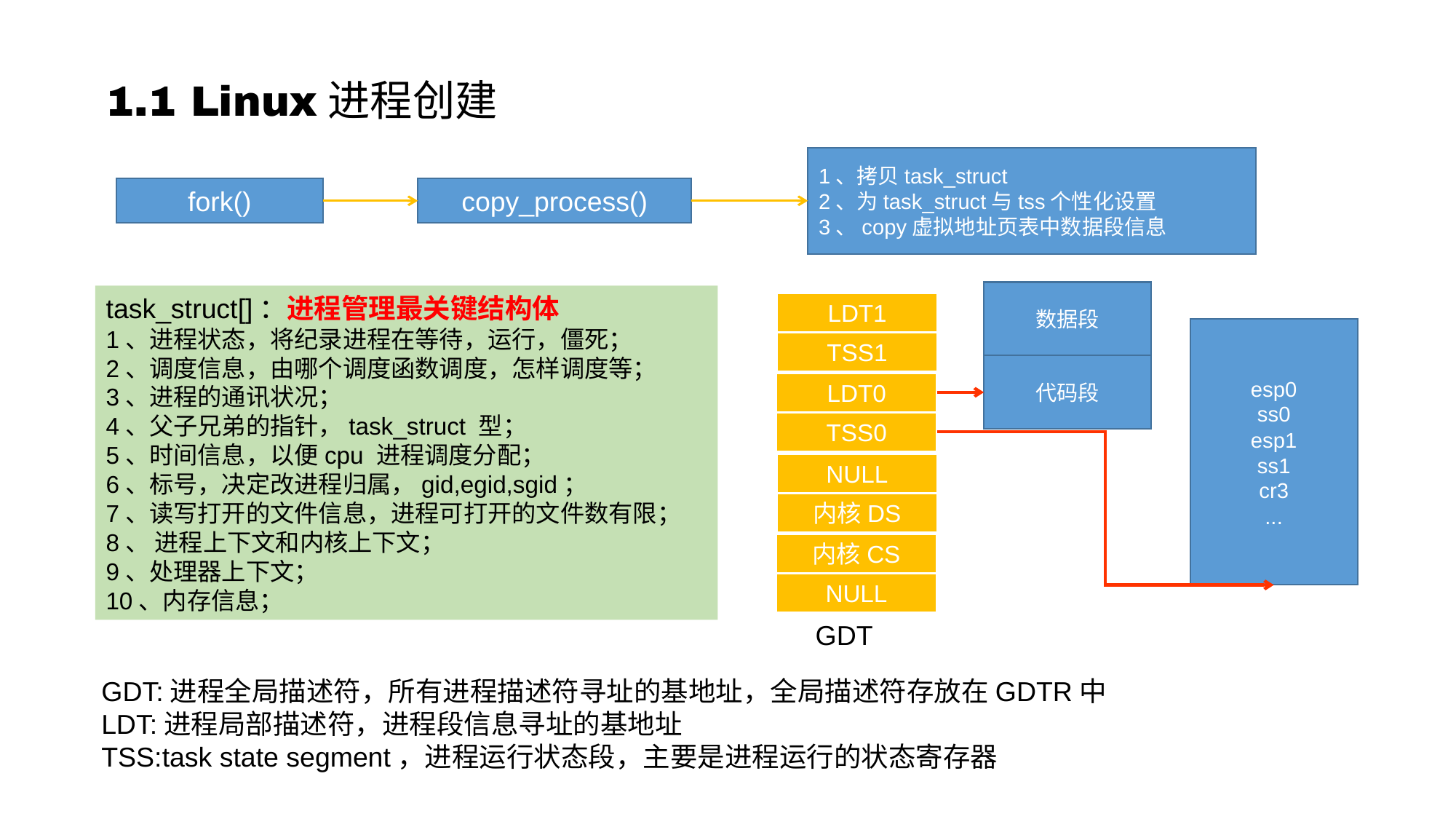

# 1.1 Linux进程创建
1、拷贝task_struct
2、为task_struct与tss个性化设置
3、copy虚拟地址页表中数据段信息
fork()
copy_process()
数据段
task_struct[]：进程管理最关键结构体
1、进程状态，将纪录进程在等待，运行，僵死；
2、调度信息，由哪个调度函数调度，怎样调度等；
3、进程的通讯状况；
4、父子兄弟的指针，task_struct 型；
5、时间信息，以便cpu 进程调度分配；
6、标号，决定改进程归属，gid,egid,sgid；
7、读写打开的文件信息，进程可打开的文件数有限；
8、 进程上下文和内核上下文；
9、处理器上下文；
10、内存信息；
LDT1
esp0
ss0
esp1
ss1
cr3
...
TSS1
代码段
LDT0
TSS0
NULL
内核DS
内核CS
NULL
GDT
GDT:进程全局描述符，所有进程描述符寻址的基地址，全局描述符存放在GDTR中
LDT:进程局部描述符，进程段信息寻址的基地址
TSS:task state segment，进程运行状态段，主要是进程运行的状态寄存器